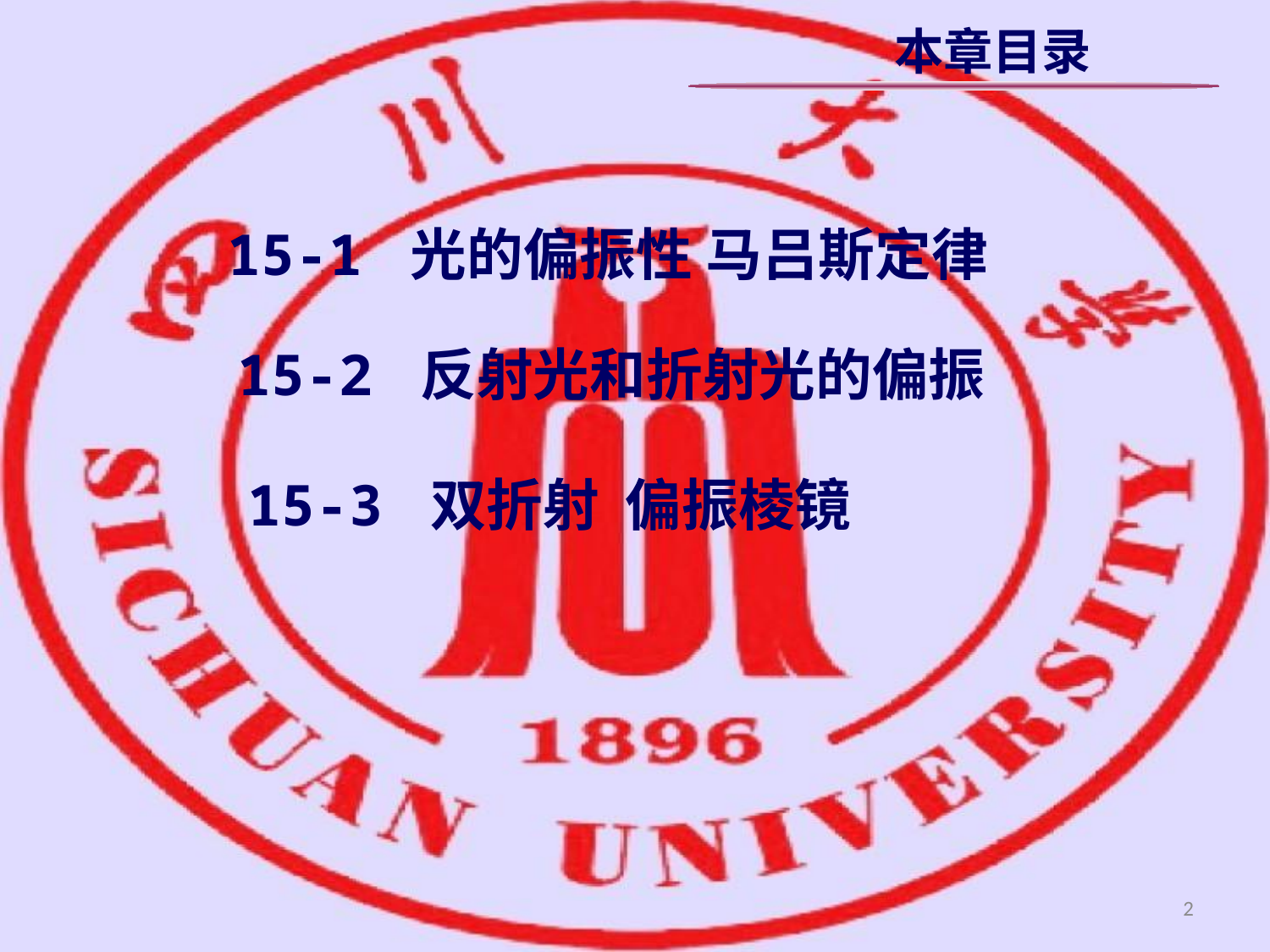

本章目录

15-1 光的偏振性 马吕斯定律
15-2 反射光和折射光的偏振
15-3 双折射  偏振棱镜
2